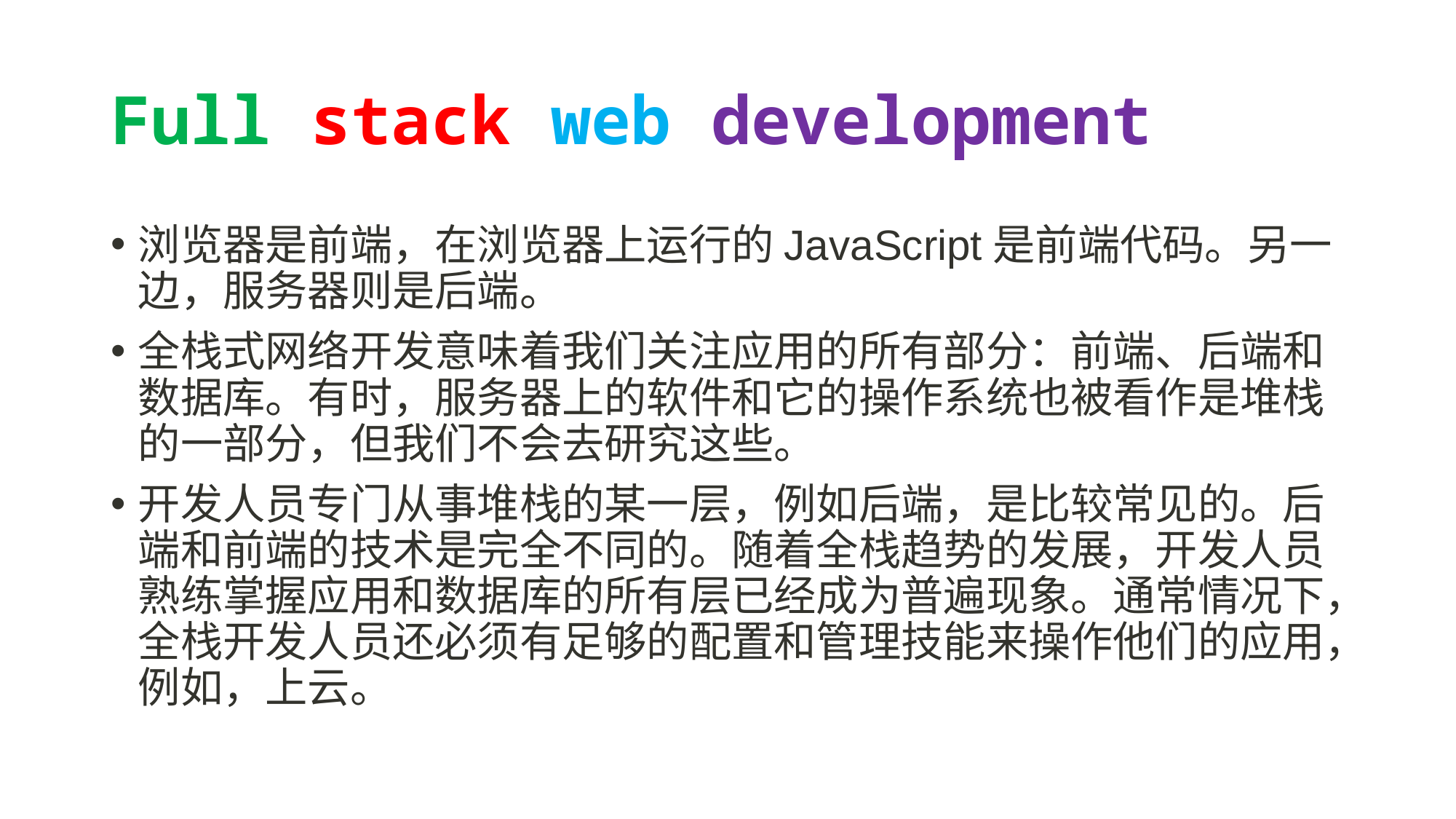

# Full stack web development
浏览器是前端，在浏览器上运行的JavaScript是前端代码。另一边，服务器则是后端。
全栈式网络开发意味着我们关注应用的所有部分：前端、后端和数据库。有时，服务器上的软件和它的操作系统也被看作是堆栈的一部分，但我们不会去研究这些。
开发人员专门从事堆栈的某一层，例如后端，是比较常见的。后端和前端的技术是完全不同的。随着全栈趋势的发展，开发人员熟练掌握应用和数据库的所有层已经成为普遍现象。通常情况下，全栈开发人员还必须有足够的配置和管理技能来操作他们的应用，例如，上云。